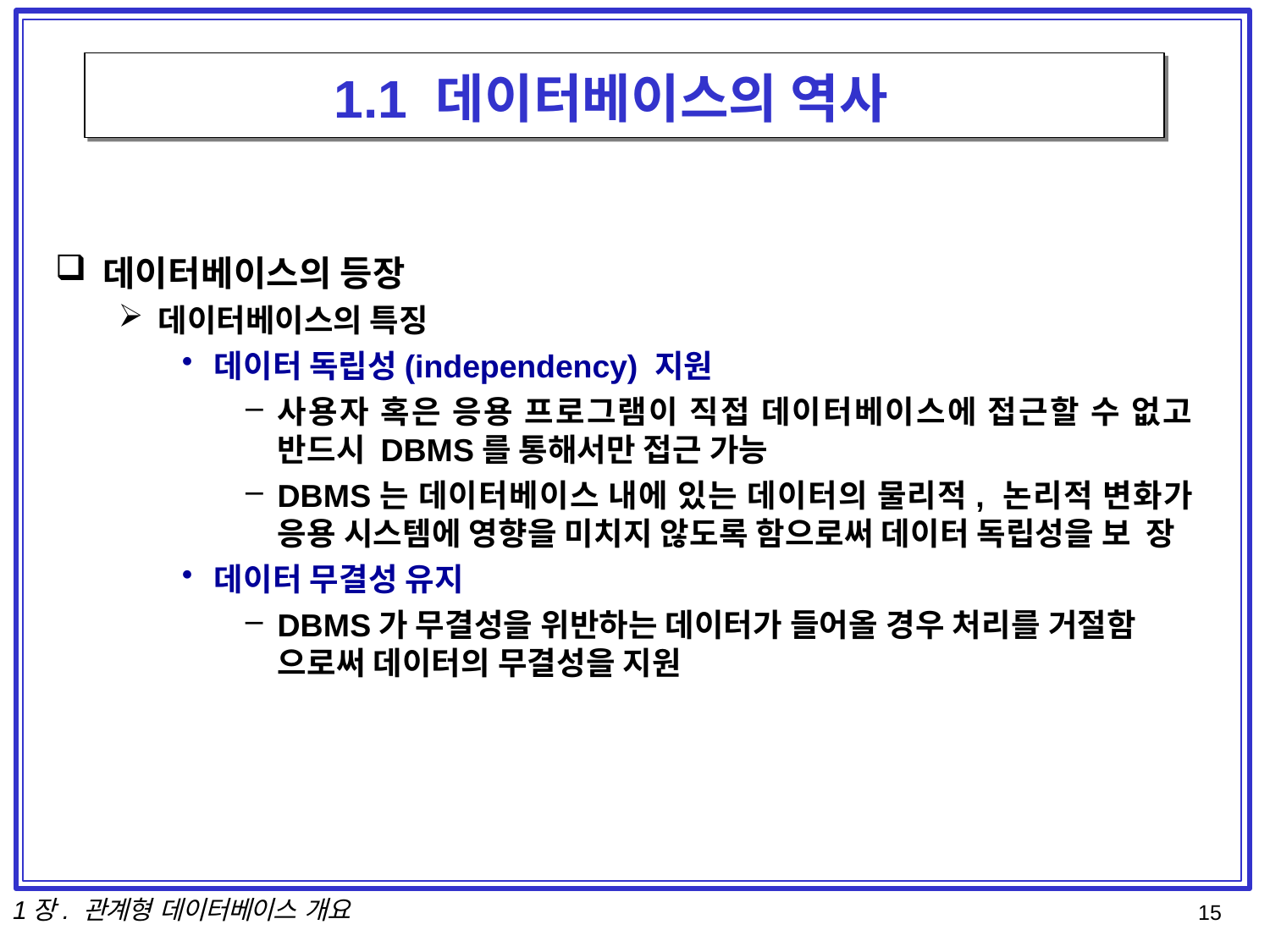

# 1.1 데이터베이스의 역사
데이터베이스의 등장
데이터베이스의 특징
데이터 독립성(independency) 지원
사용자 혹은 응용 프로그램이 직접 데이터베이스에 접근할 수 없고  반드시 DBMS를 통해서만 접근 가능
DBMS는 데이터베이스 내에 있는 데이터의 물리적, 논리적 변화가  응용 시스템에 영향을 미치지 않도록 함으로써 데이터 독립성을 보  장
데이터 무결성 유지
DBMS가 무결성을 위반하는 데이터가 들어올 경우 처리를 거절함
으로써 데이터의 무결성을 지원
1장. 관계형 데이터베이스 개요
15